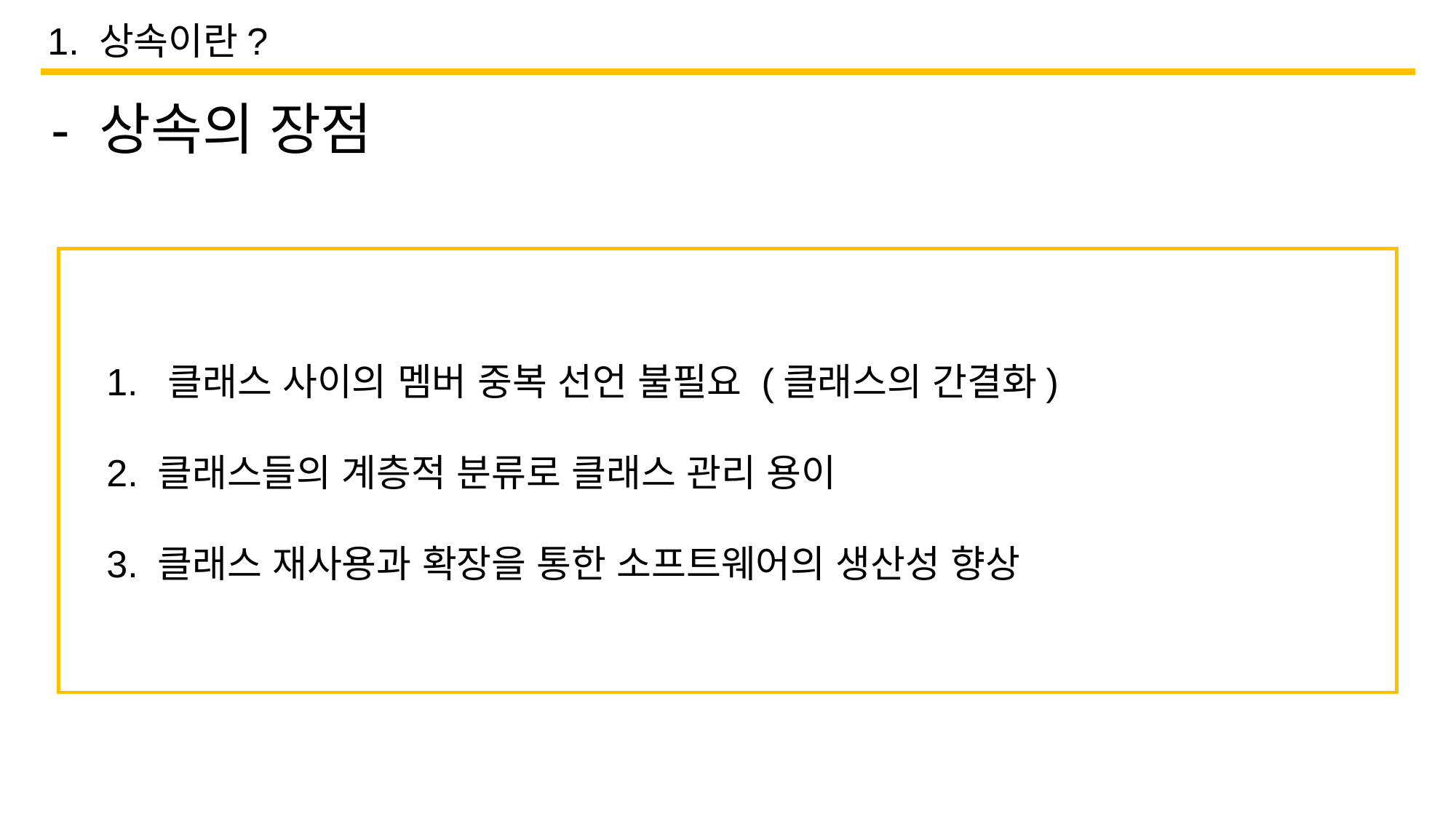

1. 상속이란?
- 상속의 장점

클래스 사이의 멤버 중복 선언 불필요 (클래스의 간결화)

2. 클래스들의 계층적 분류로 클래스 관리 용이

3. 클래스 재사용과 확장을 통한 소프트웨어의 생산성 향상